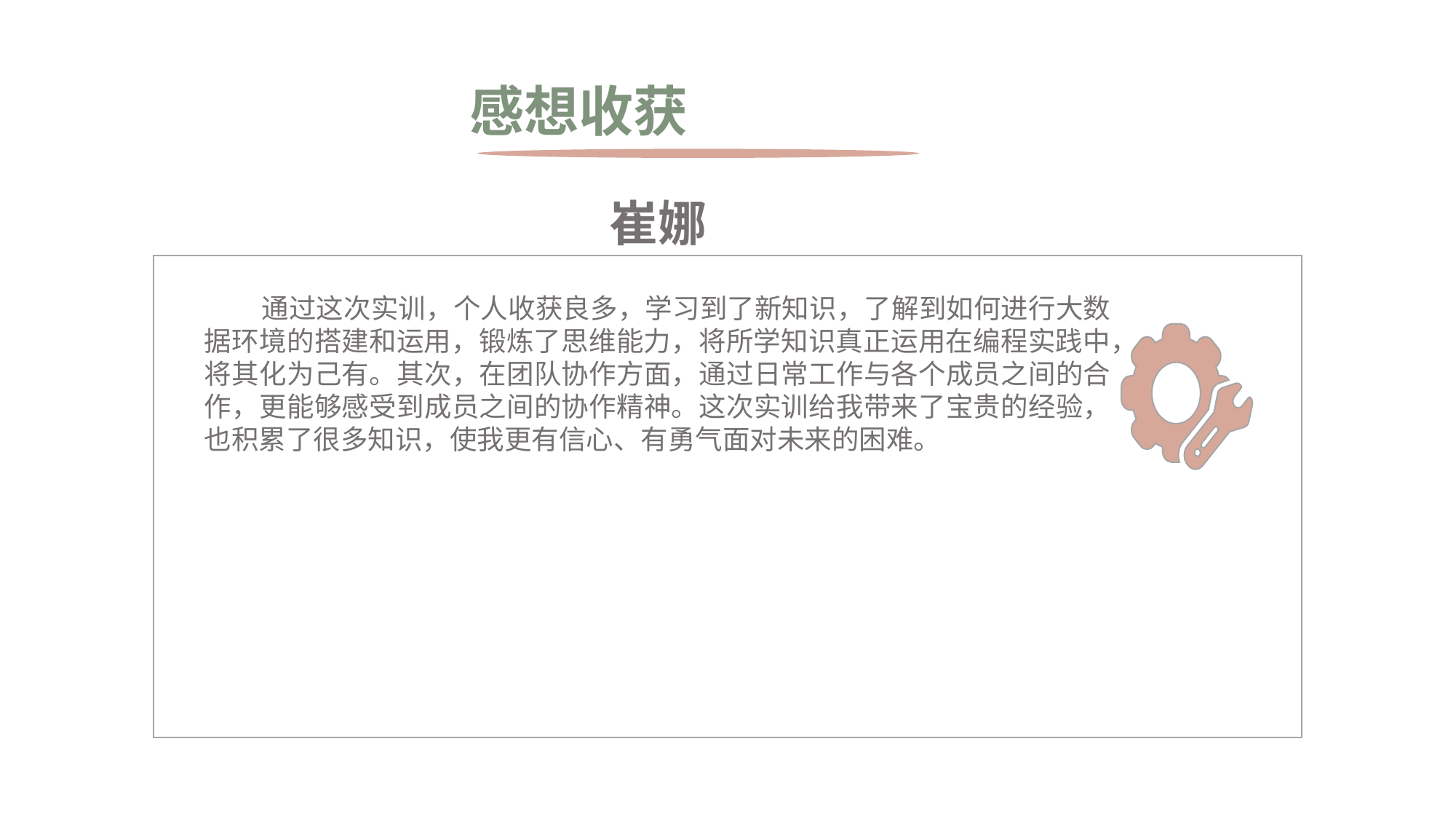

感想收获

崔娜

        通过这次实训，个人收获良多，学习到了新知识，了解到如何进行大数据环境的搭建和运用，锻炼了思维能力，将所学知识真正运用在编程实践中，将其化为己有。其次，在团队协作方面，通过日常工作与各个成员之间的合作，更能够感受到成员之间的协作精神。这次实训给我带来了宝贵的经验，也积累了很多知识，使我更有信心、有勇气面对未来的困难。